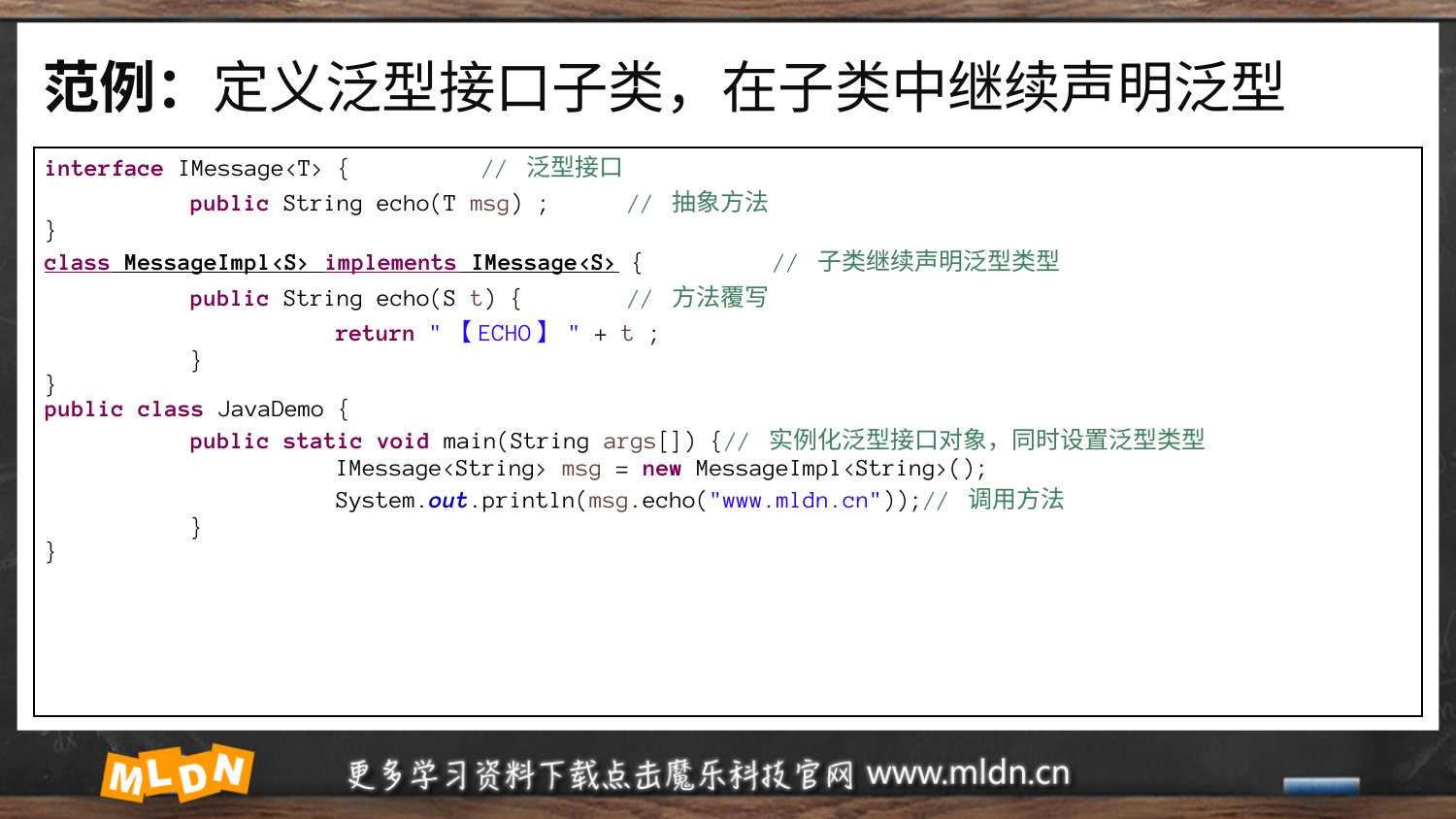

# 范例：定义泛型接口子类，在子类中继续声明泛型
| interface IMessage<T> { // 泛型接口 public String echo(T msg) ; // 抽象方法 } class MessageImpl<S> implements IMessage<S> { // 子类继续声明泛型类型 public String echo(S t) { // 方法覆写 return "【ECHO】" + t ; } } public class JavaDemo { public static void main(String args[]) {// 实例化泛型接口对象，同时设置泛型类型 IMessage<String> msg = new MessageImpl<String>(); System.out.println(msg.echo("www.mldn.cn"));// 调用方法 } } |
| --- |